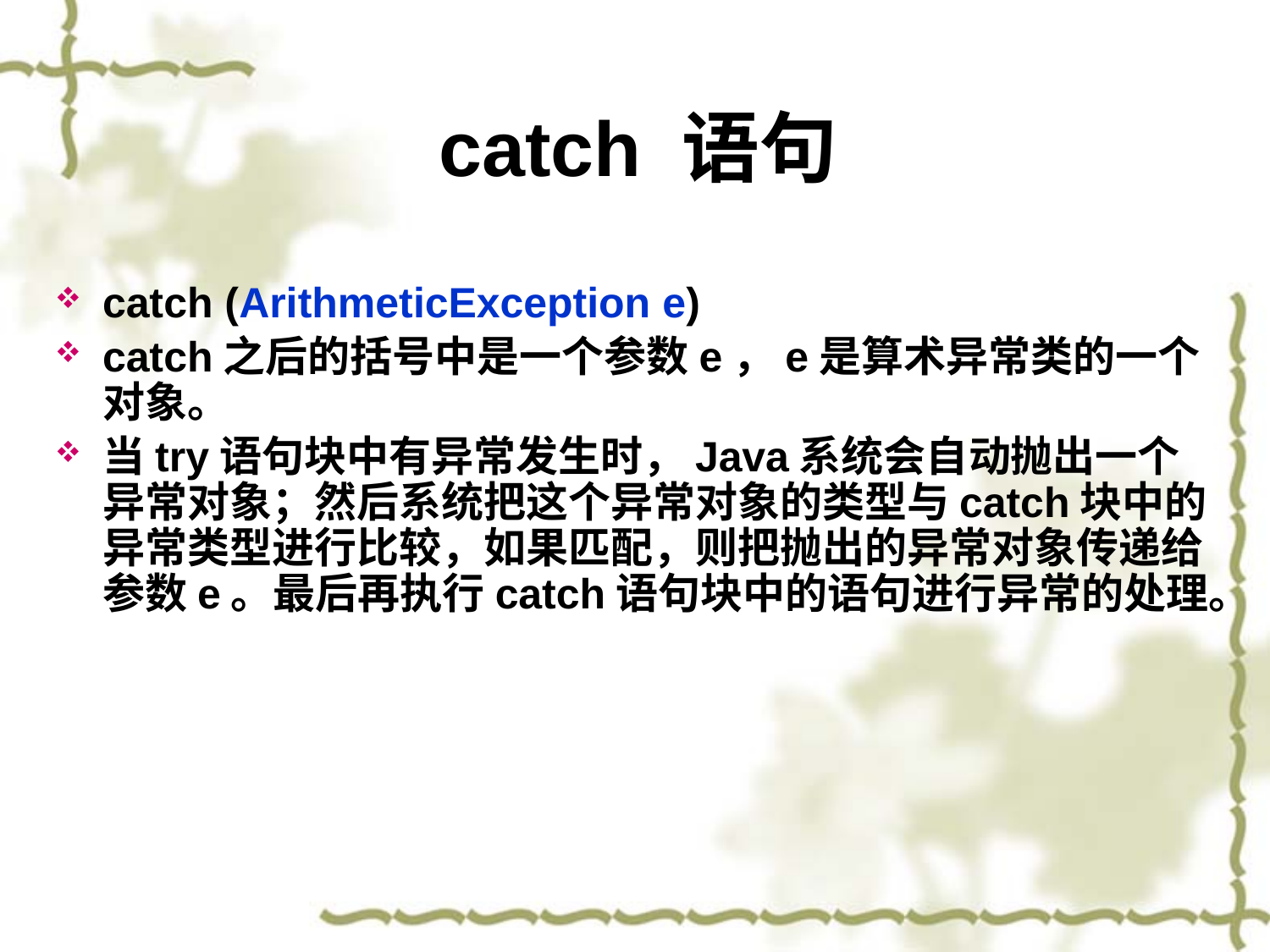

# catch 语句
catch (ArithmeticException e)
catch之后的括号中是一个参数e，e是算术异常类的一个对象。
当try语句块中有异常发生时，Java系统会自动抛出一个异常对象；然后系统把这个异常对象的类型与catch块中的异常类型进行比较，如果匹配，则把抛出的异常对象传递给参数e。最后再执行catch语句块中的语句进行异常的处理。
18